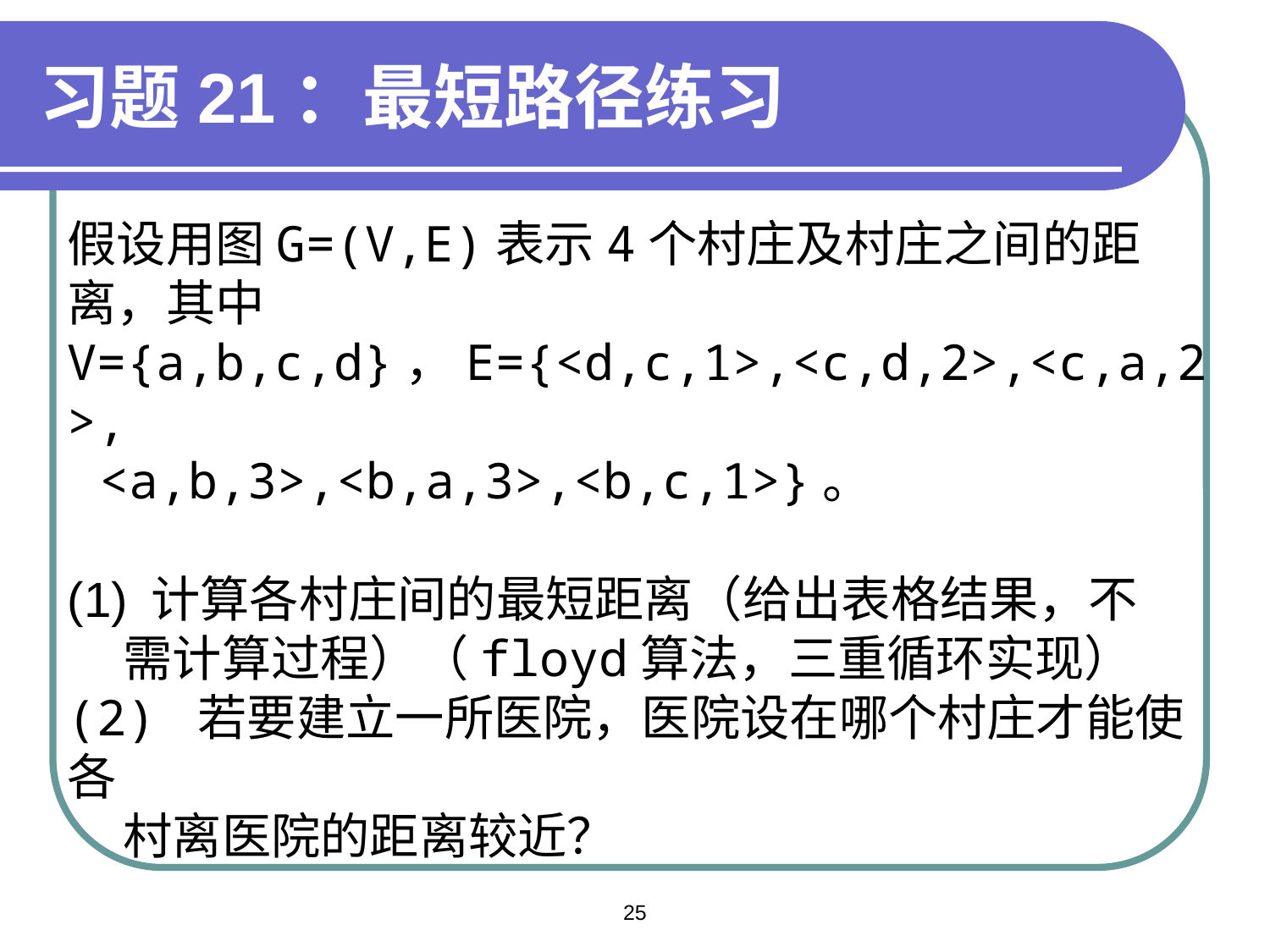

习题21：最短路径练习
假设用图G=(V,E)表示4个村庄及村庄之间的距离，其中V={a,b,c,d}，E={<d,c,1>,<c,d,2>,<c,a,2>,
<a,b,3>,<b,a,3>,<b,c,1>}。

 计算各村庄间的最短距离（给出表格结果，不
    需计算过程）（floyd算法，三重循环实现）
(2) 若要建立一所医院，医院设在哪个村庄才能使各
    村离医院的距离较近？
25